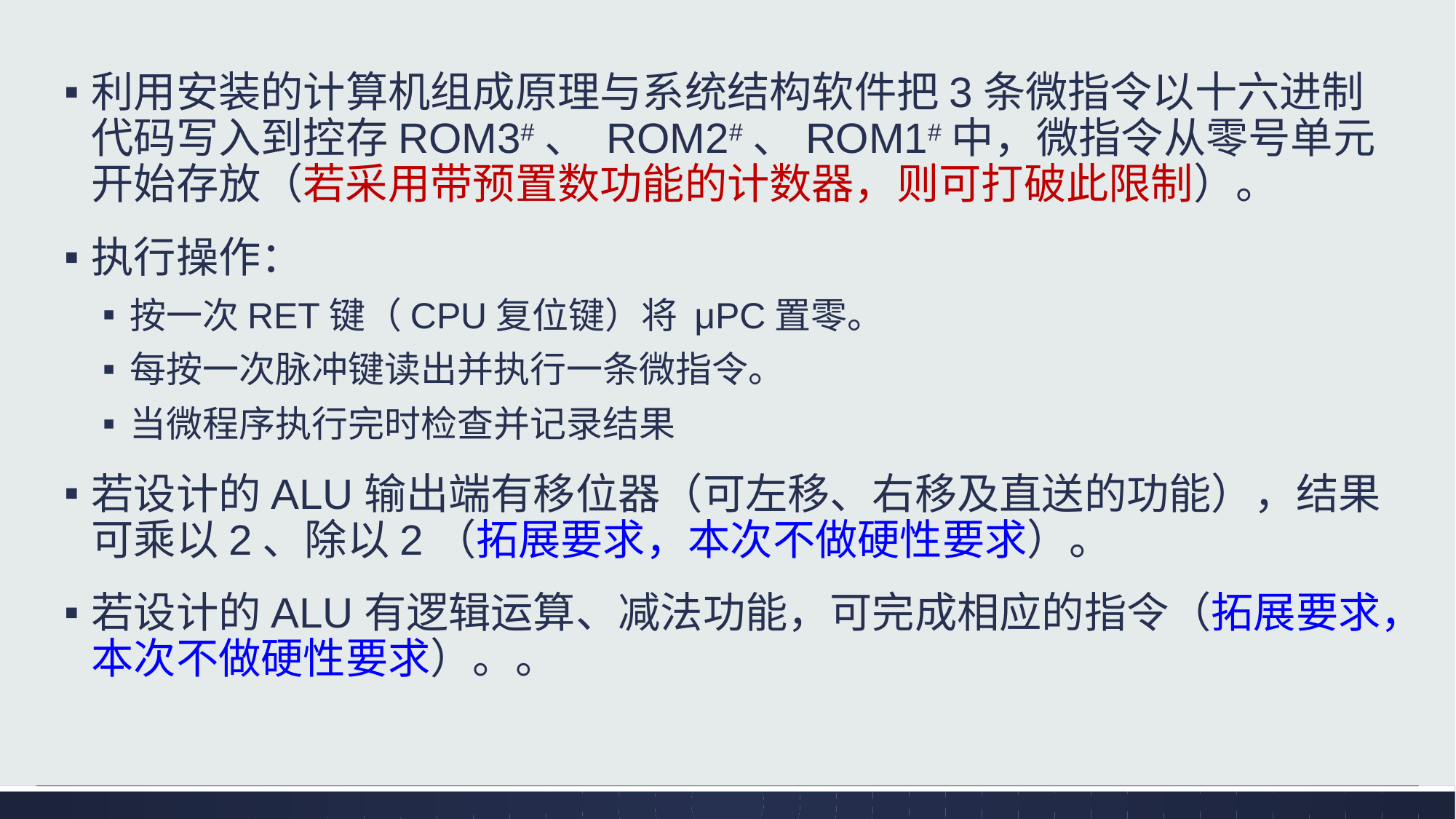

利用安装的计算机组成原理与系统结构软件把3条微指令以十六进制代码写入到控存ROM3#、 ROM2#、ROM1#中，微指令从零号单元开始存放（若采用带预置数功能的计数器，则可打破此限制）。
执行操作：
按一次RET键（CPU复位键）将 μPC置零。
每按一次脉冲键读出并执行一条微指令。
当微程序执行完时检查并记录结果
若设计的ALU输出端有移位器（可左移、右移及直送的功能），结果可乘以2、除以2（拓展要求，本次不做硬性要求）。
若设计的ALU有逻辑运算、减法功能，可完成相应的指令（拓展要求，本次不做硬性要求）。。